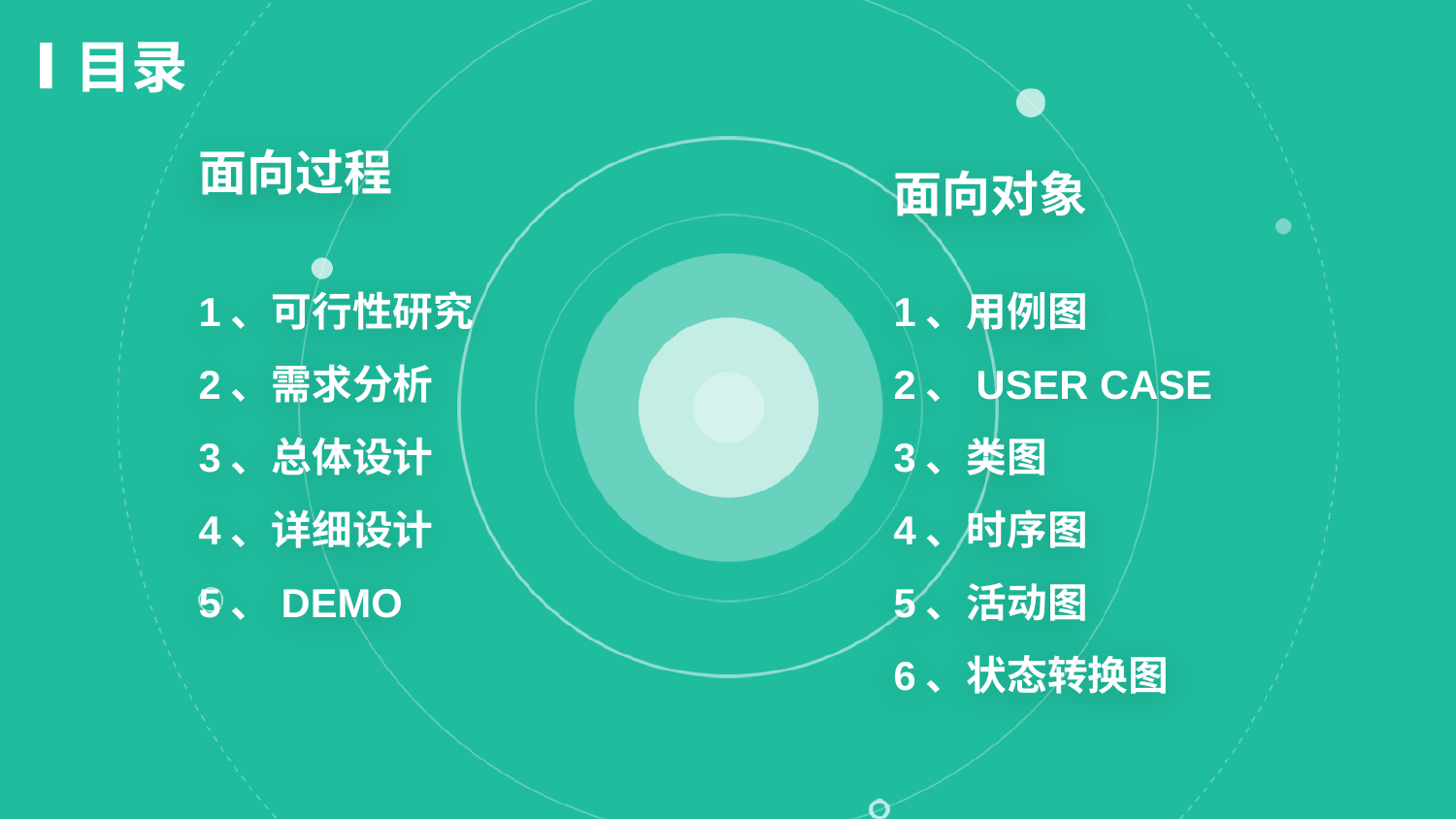

目录

面向过程
面向对象
1、可行性研究
2、需求分析
3、总体设计
4、详细设计
5、DEMO

1、用例图
2、USER CASE
3、类图
4、时序图
5、活动图
6、状态转换图